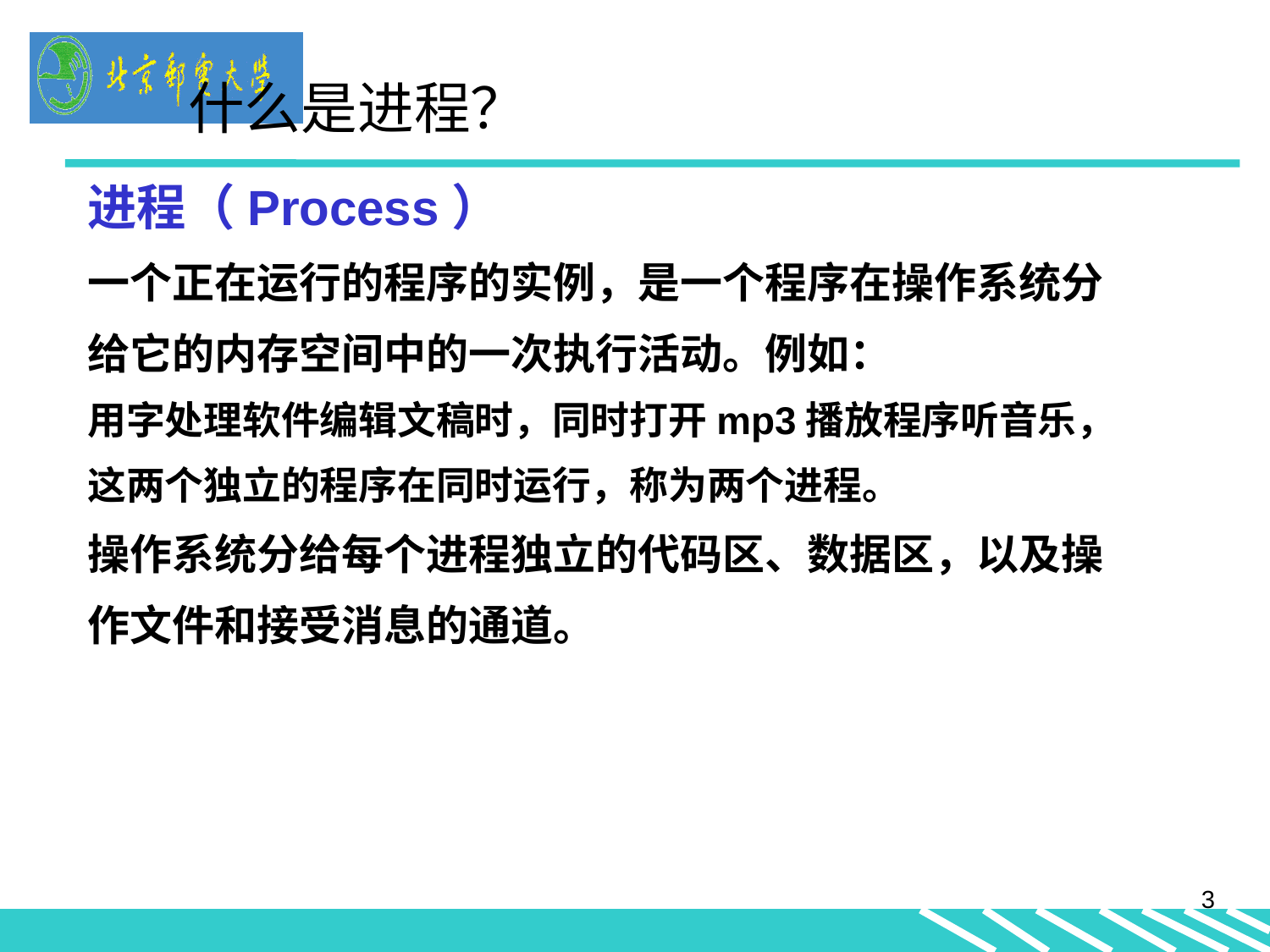

什么是进程？
进程（Process）
一个正在运行的程序的实例，是一个程序在操作系统分给它的内存空间中的一次执行活动。例如：
用字处理软件编辑文稿时，同时打开mp3播放程序听音乐，这两个独立的程序在同时运行，称为两个进程。
操作系统分给每个进程独立的代码区、数据区，以及操作文件和接受消息的通道。
3